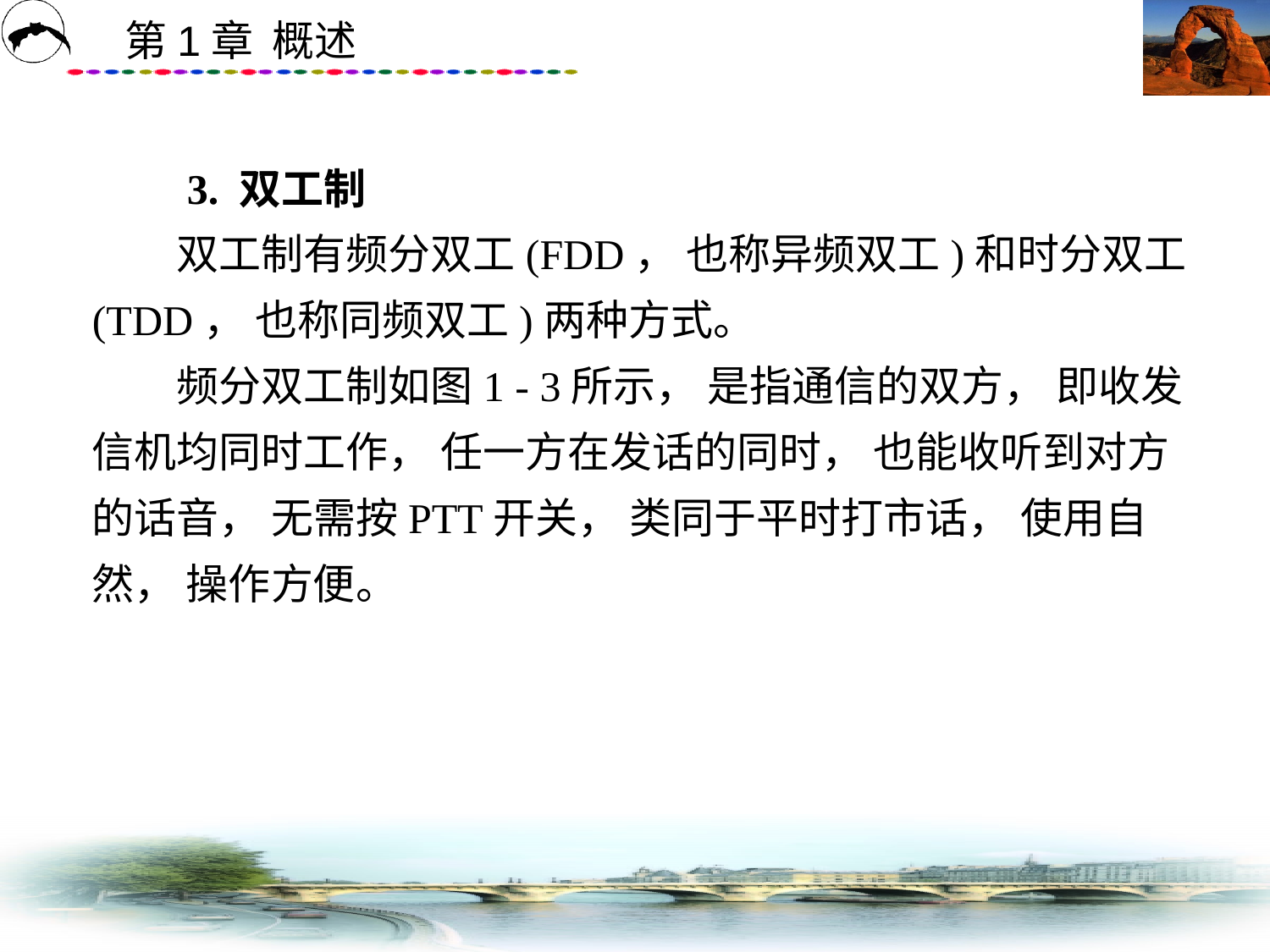

# 3. 双工制 　　双工制有频分双工(FDD， 也称异频双工)和时分双工(TDD， 也称同频双工)两种方式。 　　频分双工制如图1 - 3所示， 是指通信的双方， 即收发信机均同时工作， 任一方在发话的同时， 也能收听到对方的话音， 无需按PTT开关， 类同于平时打市话， 使用自然， 操作方便。